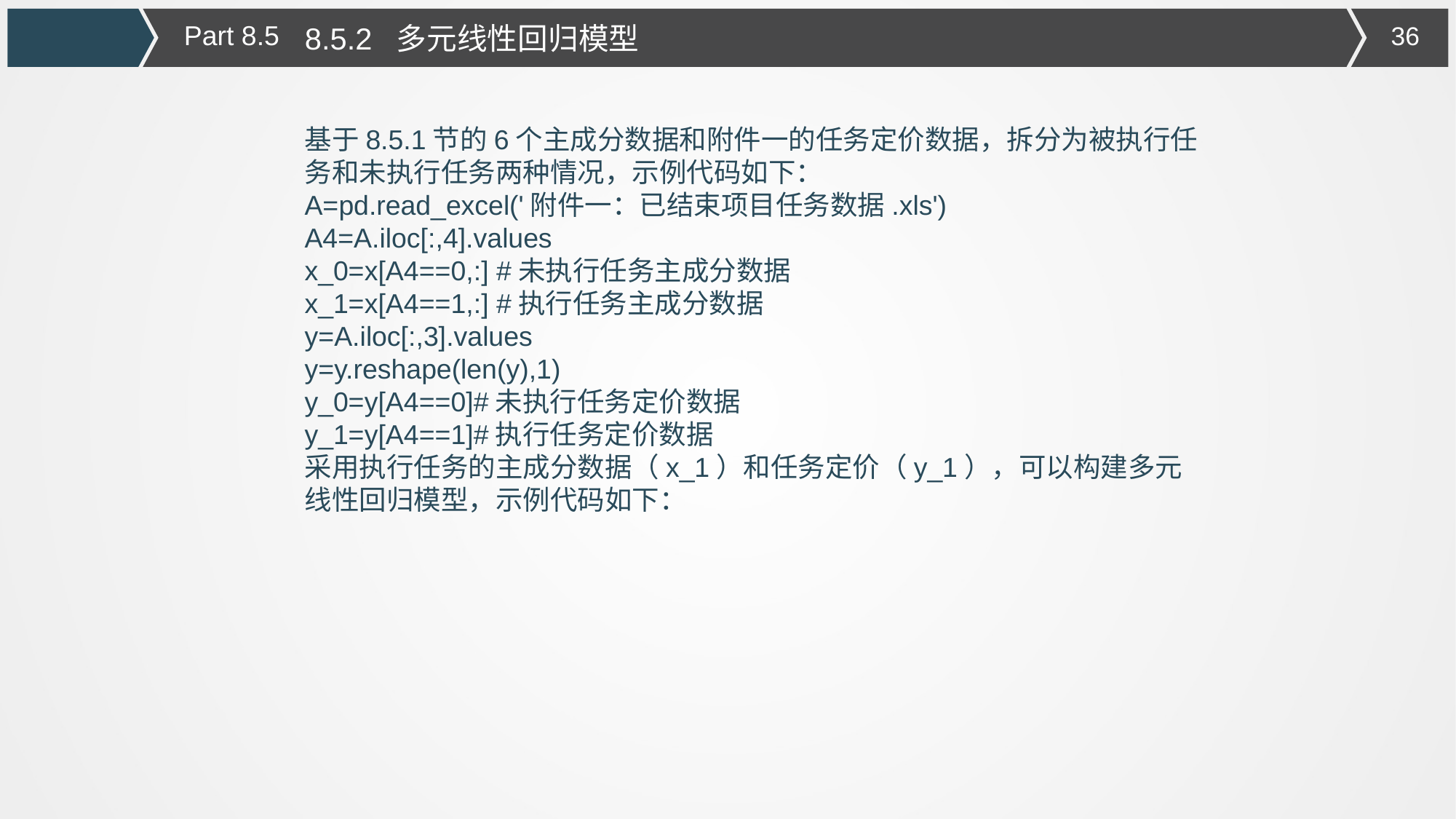

Part 8.5
8.5.2  多元线性回归模型
基于8.5.1节的6个主成分数据和附件一的任务定价数据，拆分为被执行任务和未执行任务两种情况，示例代码如下：
A=pd.read_excel('附件一：已结束项目任务数据.xls')
A4=A.iloc[:,4].values
x_0=x[A4==0,:] #未执行任务主成分数据
x_1=x[A4==1,:] #执行任务主成分数据
y=A.iloc[:,3].values
y=y.reshape(len(y),1)
y_0=y[A4==0]#未执行任务定价数据
y_1=y[A4==1]#执行任务定价数据
采用执行任务的主成分数据（x_1）和任务定价（y_1），可以构建多元线性回归模型，示例代码如下：